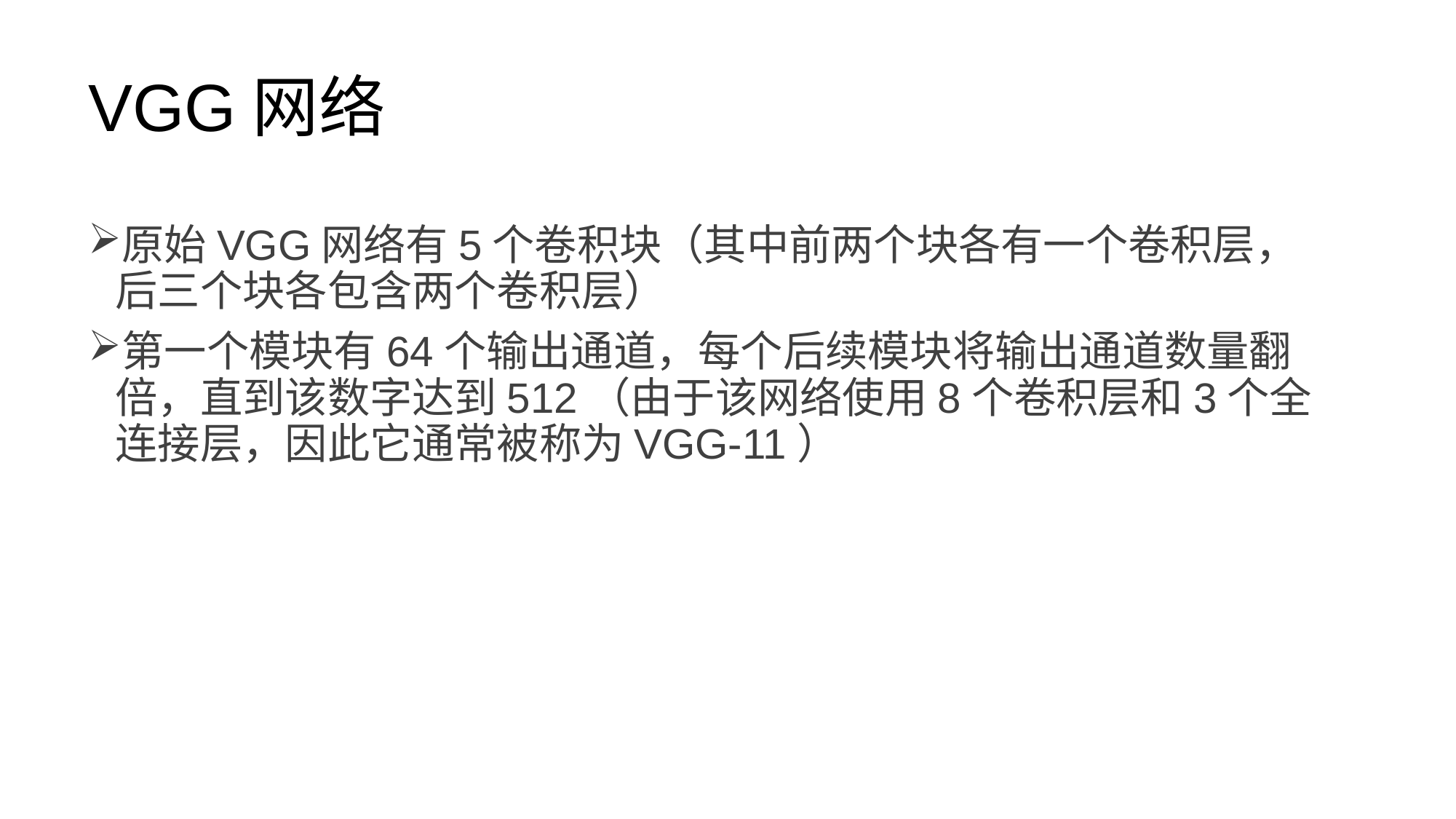

# VGG网络
原始VGG网络有5个卷积块（其中前两个块各有一个卷积层，后三个块各包含两个卷积层）
第一个模块有64个输出通道，每个后续模块将输出通道数量翻倍，直到该数字达到512（由于该网络使用8个卷积层和3个全连接层，因此它通常被称为VGG-11）